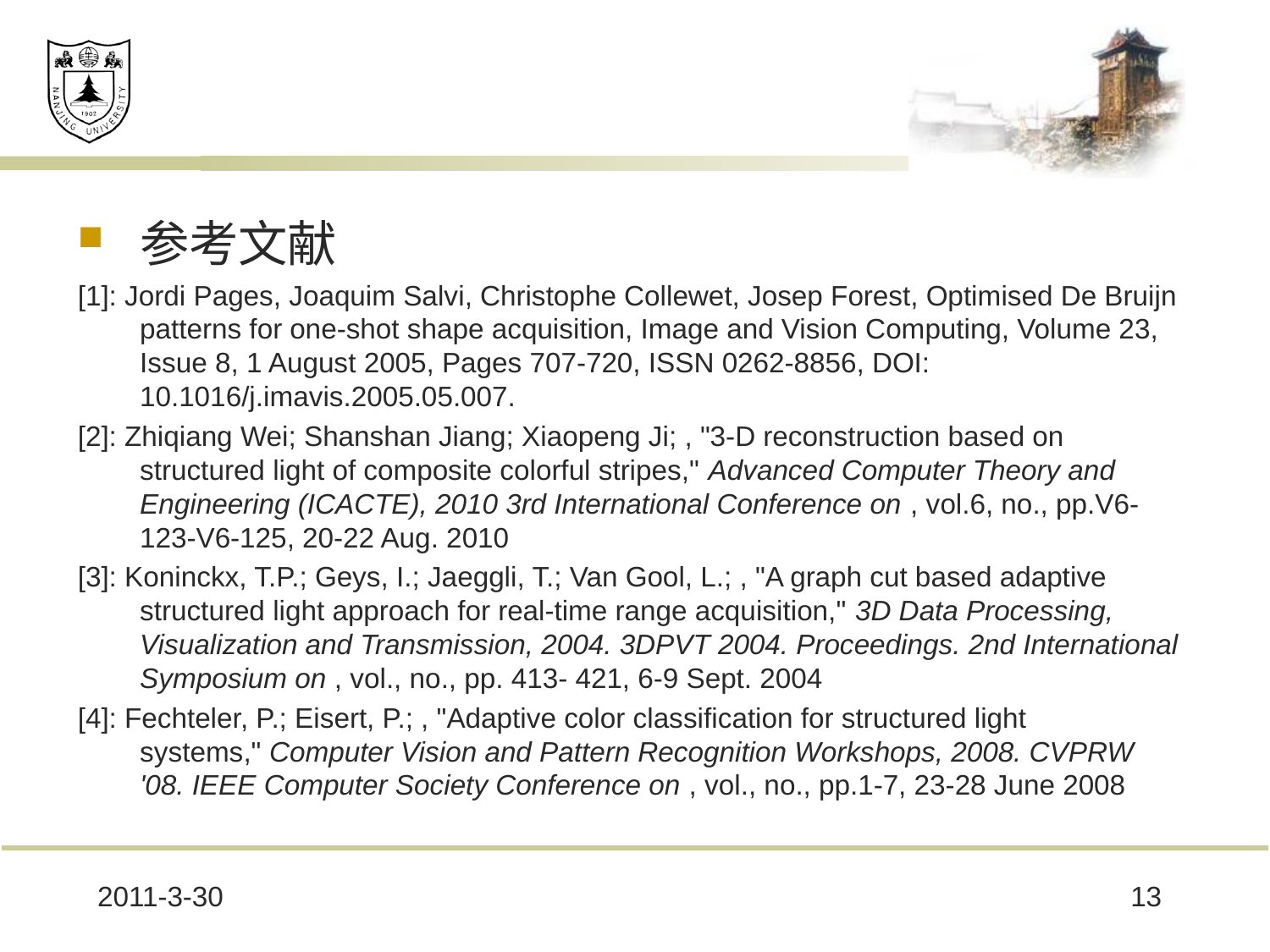

#
参考文献
[1]: Jordi Pages, Joaquim Salvi, Christophe Collewet, Josep Forest, Optimised De Bruijn patterns for one-shot shape acquisition, Image and Vision Computing, Volume 23, Issue 8, 1 August 2005, Pages 707-720, ISSN 0262-8856, DOI: 10.1016/j.imavis.2005.05.007.
[2]: Zhiqiang Wei; Shanshan Jiang; Xiaopeng Ji; , "3-D reconstruction based on structured light of composite colorful stripes," Advanced Computer Theory and Engineering (ICACTE), 2010 3rd International Conference on , vol.6, no., pp.V6-123-V6-125, 20-22 Aug. 2010
[3]: Koninckx, T.P.; Geys, I.; Jaeggli, T.; Van Gool, L.; , "A graph cut based adaptive structured light approach for real-time range acquisition," 3D Data Processing, Visualization and Transmission, 2004. 3DPVT 2004. Proceedings. 2nd International Symposium on , vol., no., pp. 413- 421, 6-9 Sept. 2004
[4]: Fechteler, P.; Eisert, P.; , "Adaptive color classification for structured light systems," Computer Vision and Pattern Recognition Workshops, 2008. CVPRW '08. IEEE Computer Society Conference on , vol., no., pp.1-7, 23-28 June 2008
2011-3-30
13